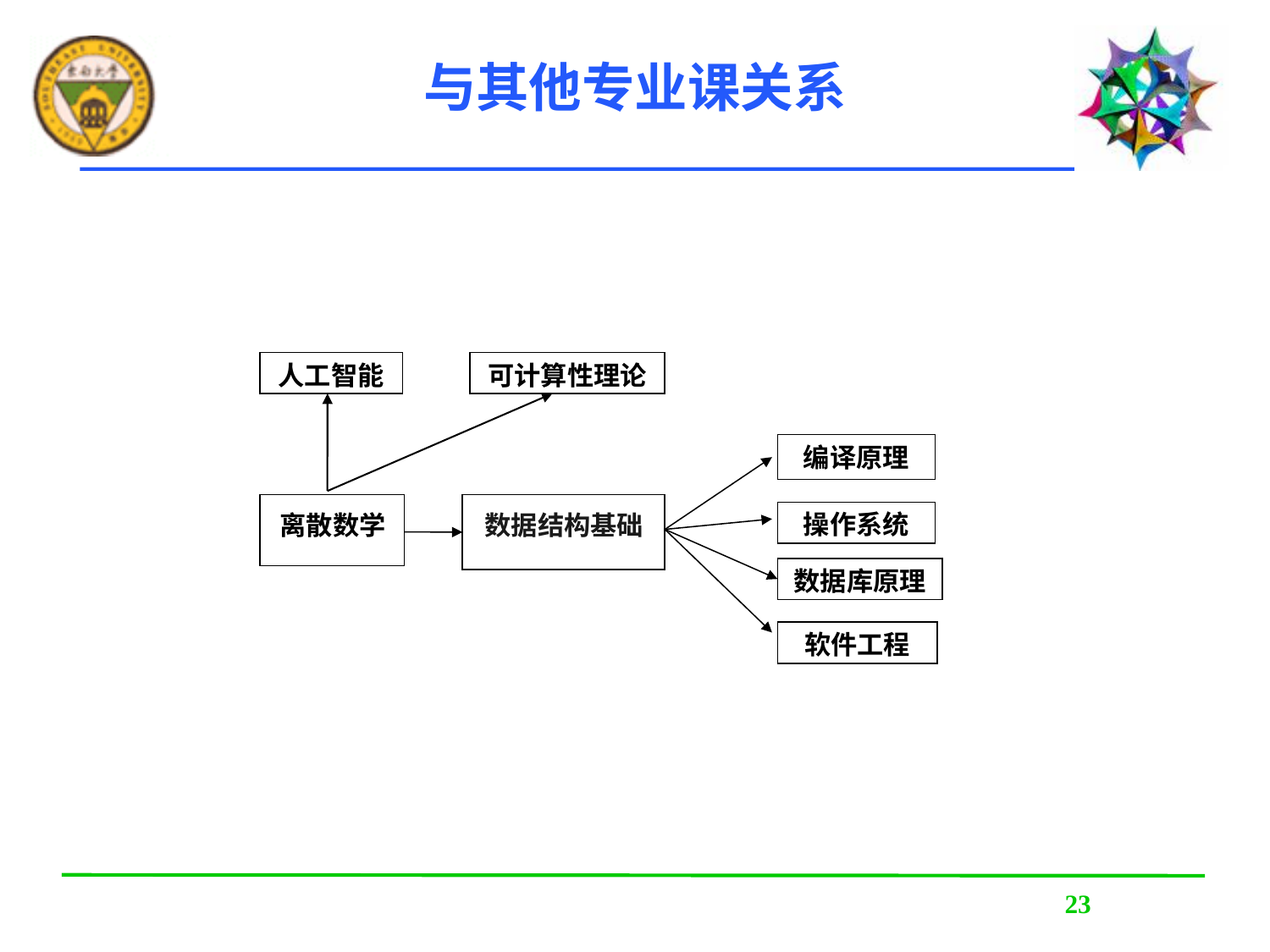

与其他专业课关系
人工智能
可计算性理论

编译原理

操作系统
离散数学
数据结构基础

数据库原理
软件工程